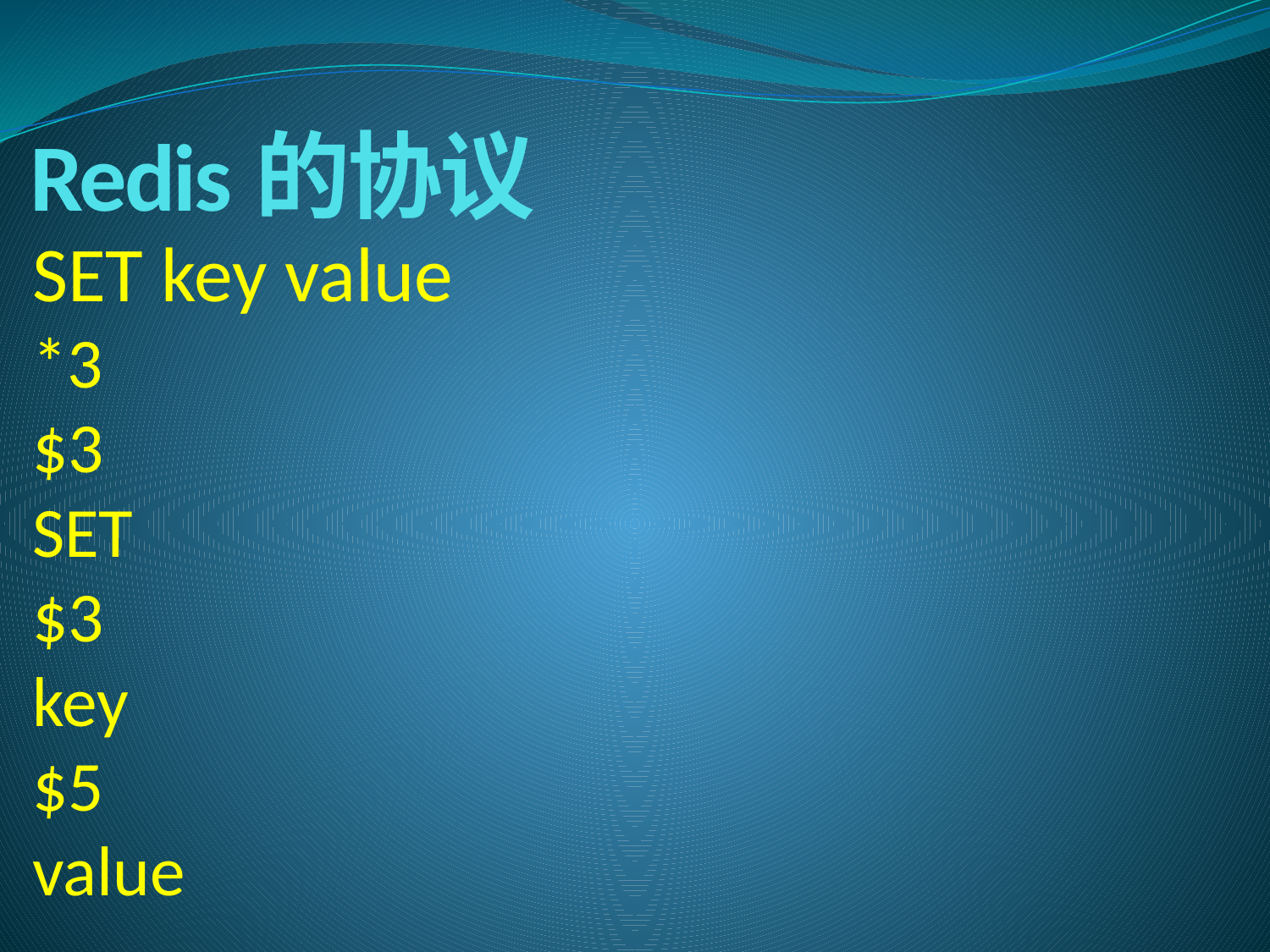

# Redis的协议
SET key value
*3
$3
SET
$3
key
$5
value